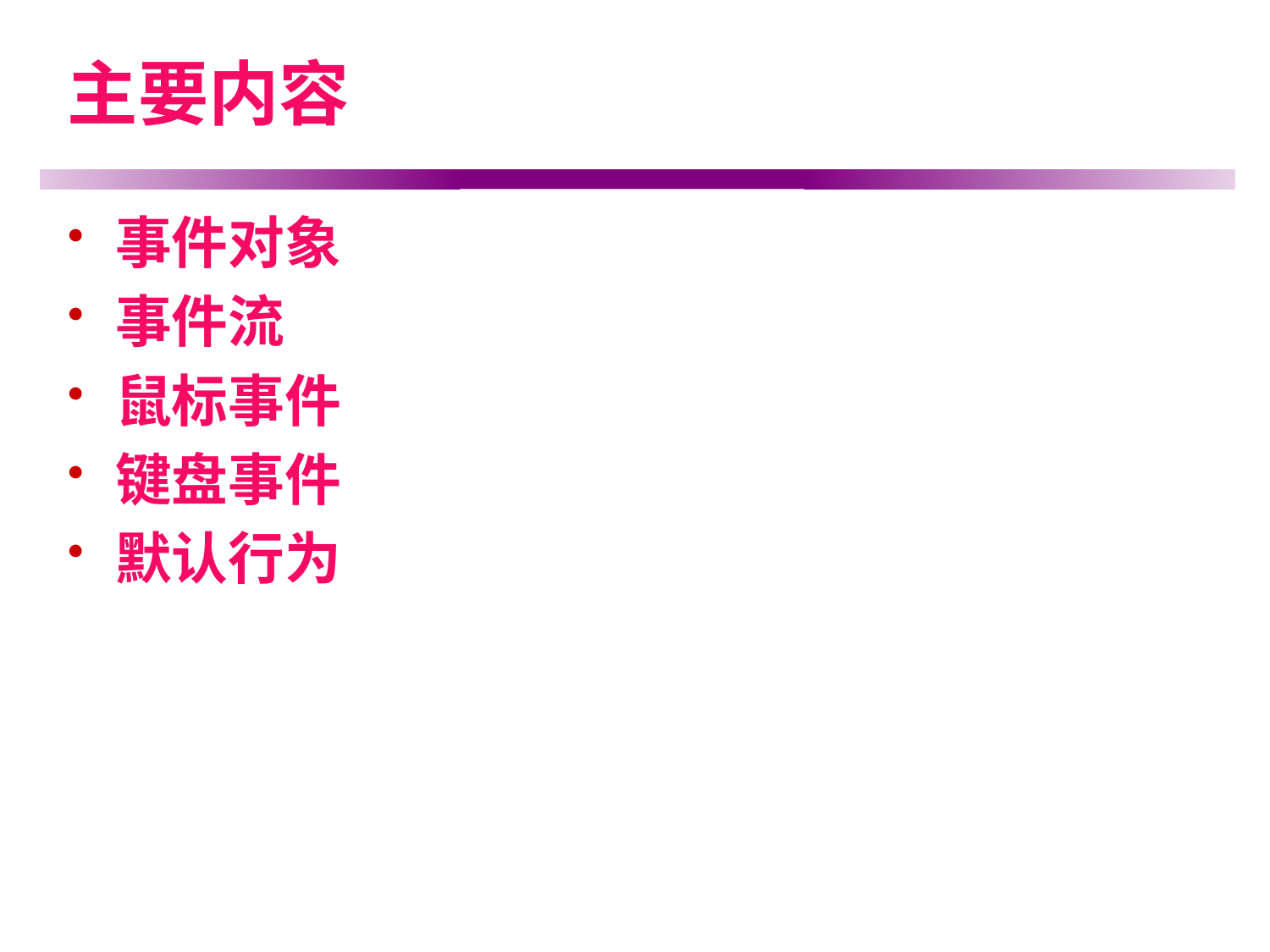

# 主要内容
事件对象
事件流
鼠标事件
键盘事件
默认行为